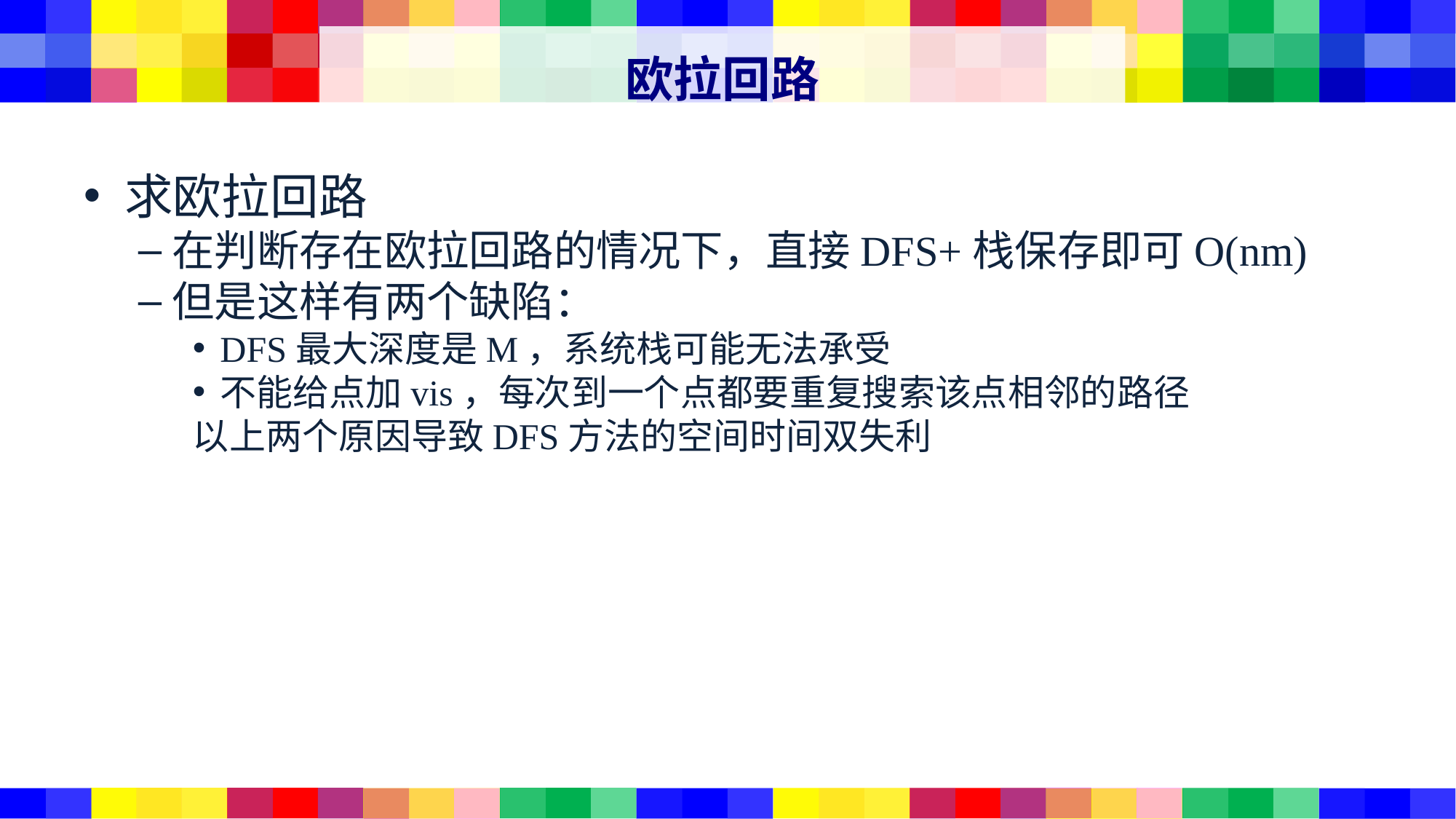

# 欧拉回路
求欧拉回路
在判断存在欧拉回路的情况下，直接DFS+栈保存即可O(nm)
但是这样有两个缺陷：
DFS最大深度是M，系统栈可能无法承受
不能给点加vis，每次到一个点都要重复搜索该点相邻的路径
以上两个原因导致DFS方法的空间时间双失利